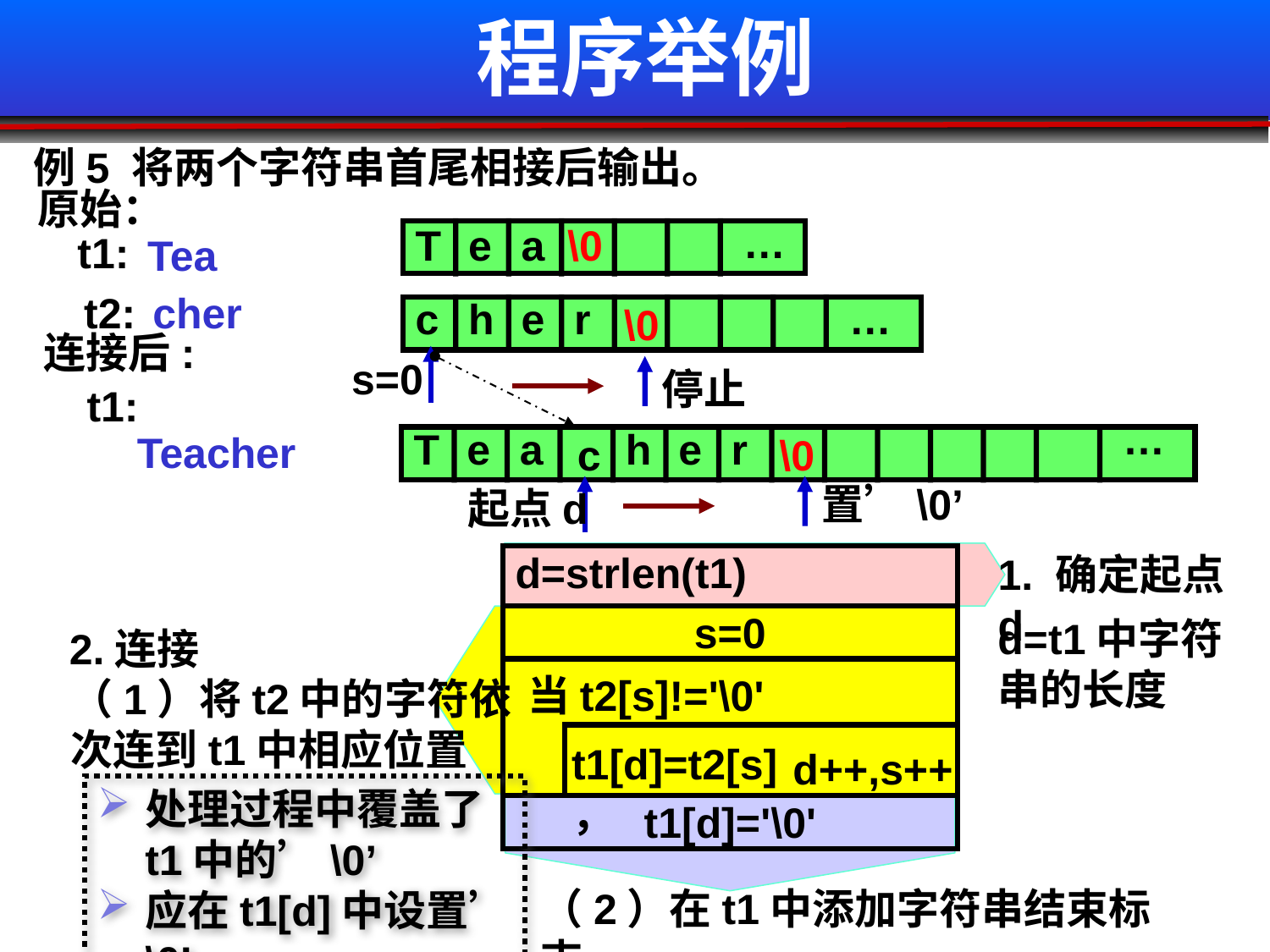

# 程序举例

例5 将两个字符串首尾相接后输出。
原始：
…

T
e
a
\0
t1:
Tea
t2:
cher
…

c
h
e
r
\0
连接后:
s=0

停止
t1:
…

T
e
a
h
e
r
Teacher
\0
\0
c
置’\0’
起点d

1. 确定起点d

d=strlen(t1)
d=t1中字符串的长度

s=0
2.连接

当t2[s]!='\0'
（1）将t2中的字符依次连到t1中相应位置

t1[d]=t2[s]，
d++,s++
处理过程中覆盖了t1中的’\0’
应在t1[d]中设置’\0’
t1[d]='\0'
（2）在t1中添加字符串结束标志